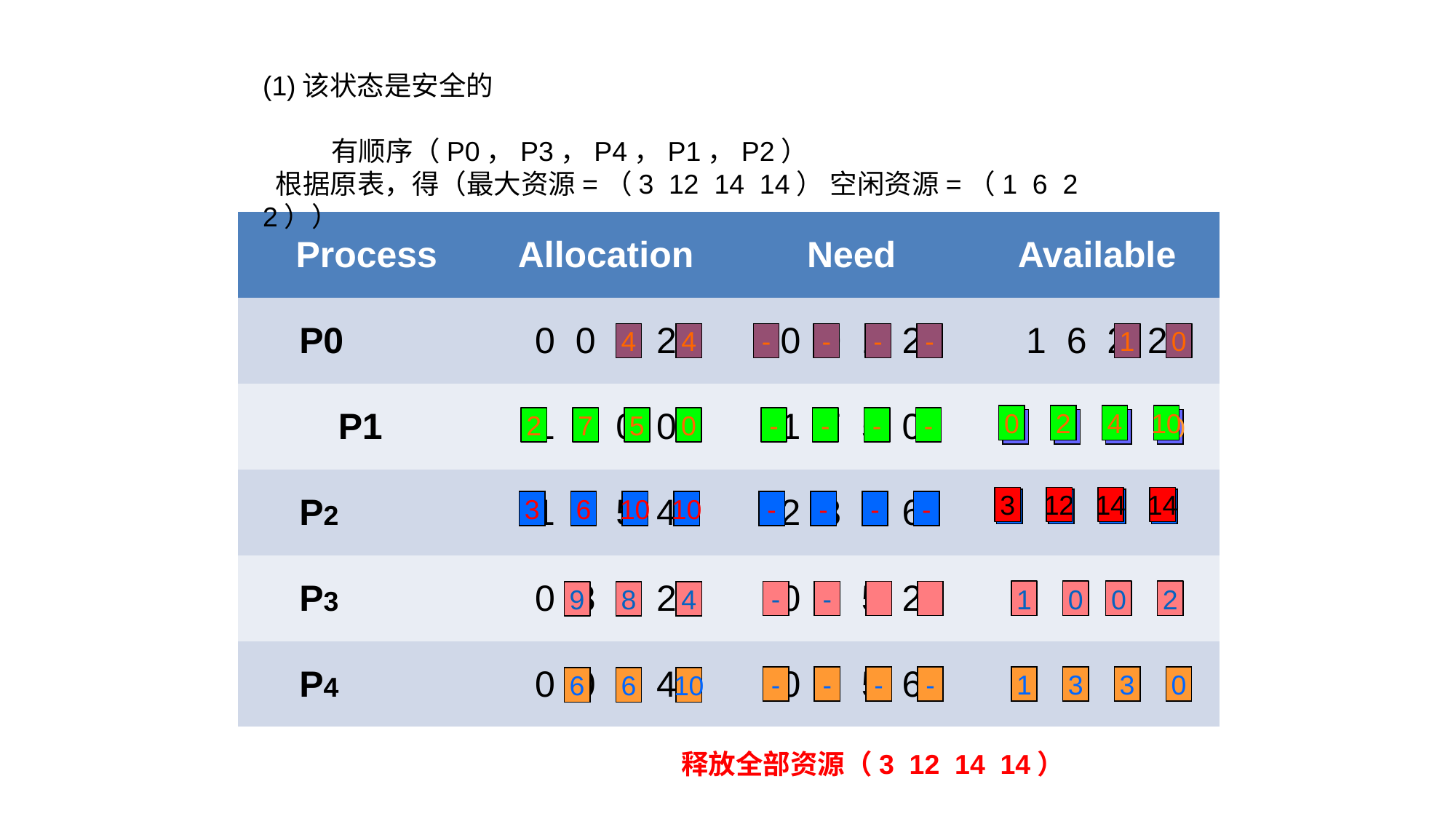

(1)该状态是安全的

          有顺序（P0，P3，P4，P1，P2）
 根据原表，得（最大资源=（3  12  14  14） 空闲资源=（1  6  2  2））
| Process | Allocation | Need | Available |
| --- | --- | --- | --- |
| P0 | 0 0 3 2 | 0 0 1 2 | 1 6 2 2 |
| P1 | 1 0 0 0 | 1 7 5 0 |  |
| P2 | 1 3 5 4 | 2 3 5 6 |  |
| P3 | 0 3 3 2 | 0 6 5 2 |  |
| P4 | 0 0 1 4 | 0 6 5 6 |  |
4
4
-
-
-
-
1
0
0
2
4
10
2
7
5
0
-
-
-
-
1
9
9
10
3
12
14
14
2
0
9
6
9
4
10
4
3
6
10
10
-
-
-
-
1
6
5
4
-
-

1
0
0
2
9
8
4
-
-
-
-
1
1
9
3
8
3
6
0
6
6
10
释放全部资源（3  12  14  14）